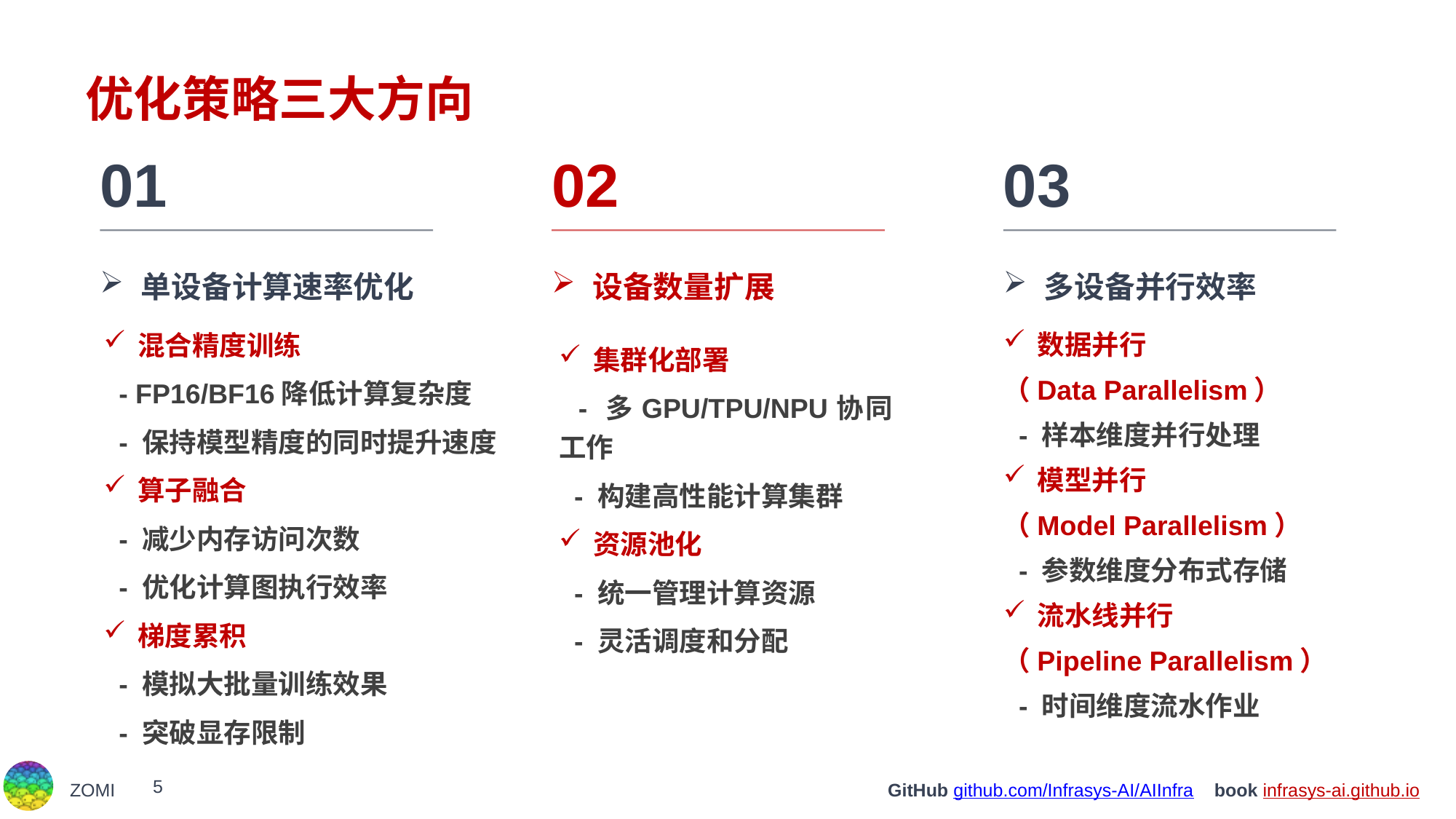

# 优化策略三大方向
01
02
03
单设备计算速率优化
设备数量扩展
多设备并行效率
混合精度训练
  - FP16/BF16降低计算复杂度
  - 保持模型精度的同时提升速度
算子融合
  - 减少内存访问次数
  - 优化计算图执行效率
梯度累积
  - 模拟大批量训练效果
  - 突破显存限制
数据并行
（Data Parallelism）
  - 样本维度并行处理
模型并行
（Model Parallelism）
  - 参数维度分布式存储
流水线并行
（Pipeline Parallelism）
  - 时间维度流水作业
集群化部署
  - 多GPU/TPU/NPU协同工作
  - 构建高性能计算集群
资源池化
  - 统一管理计算资源
  - 灵活调度和分配